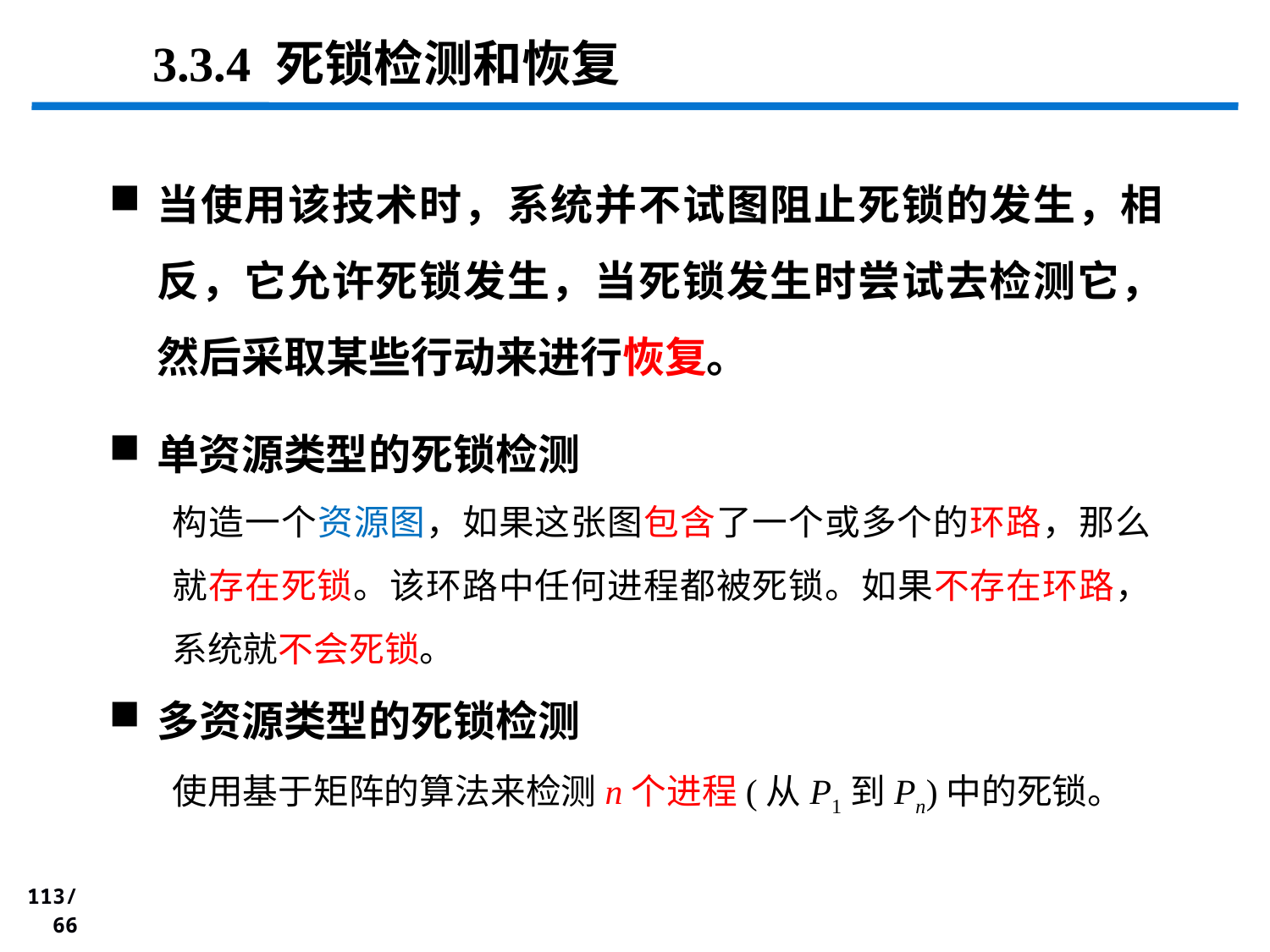

# 3.3.4 死锁检测和恢复
当使用该技术时，系统并不试图阻止死锁的发生，相反，它允许死锁发生，当死锁发生时尝试去检测它，然后采取某些行动来进行恢复。
单资源类型的死锁检测
构造一个资源图，如果这张图包含了一个或多个的环路，那么就存在死锁。该环路中任何进程都被死锁。如果不存在环路，系统就不会死锁。
多资源类型的死锁检测
使用基于矩阵的算法来检测n个进程(从P1到Pn)中的死锁。